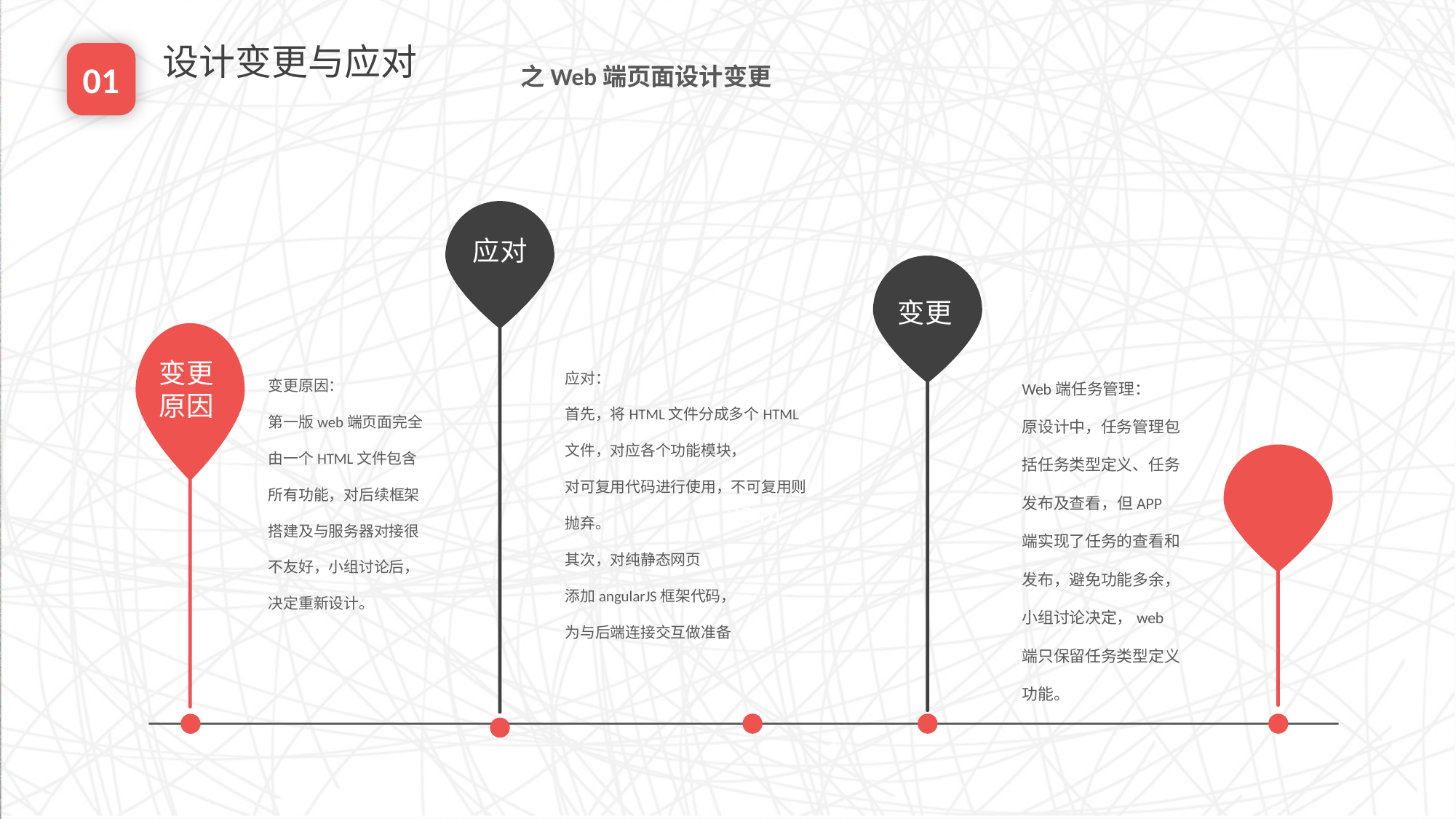

设计变更与应对
之Web端页面设计变更
01

e7d195523061f1c0205959036996ad55c215b892a7aac5c0B9ADEF7896FB48F2EF97163A2DE1401E1875DEDC438B7864AD24CA23553DBBBD975DAF4CAD4A2592689FFB6CEE59FFA55B2702D0E5EE29CDFC0DD98BC7D6A39AC4E055256EE11BBEDCDB7C9722D66262996B68DE860BD3C77EBCAECB599909EC0E07B61811075331ABCDE6990254B8C8
应对

2015
变更

应对：
首先，将HTML文件分成多个HTML文件，对应各个功能模块，
对可复用代码进行使用，不可复用则抛弃。
其次，对纯静态网页
添加angularJS框架代码，
为与后端连接交互做准备

变更原因
变更原因：
第一版web端页面完全由一个HTML文件包含所有功能，对后续框架搭建及与服务器对接很不友好，小组讨论后，决定重新设计。
Web端任务管理：
原设计中，任务管理包括任务类型定义、任务发布及查看，但APP端实现了任务的查看和发布，避免功能多余，小组讨论决定，web端只保留任务类型定义功能。

2014